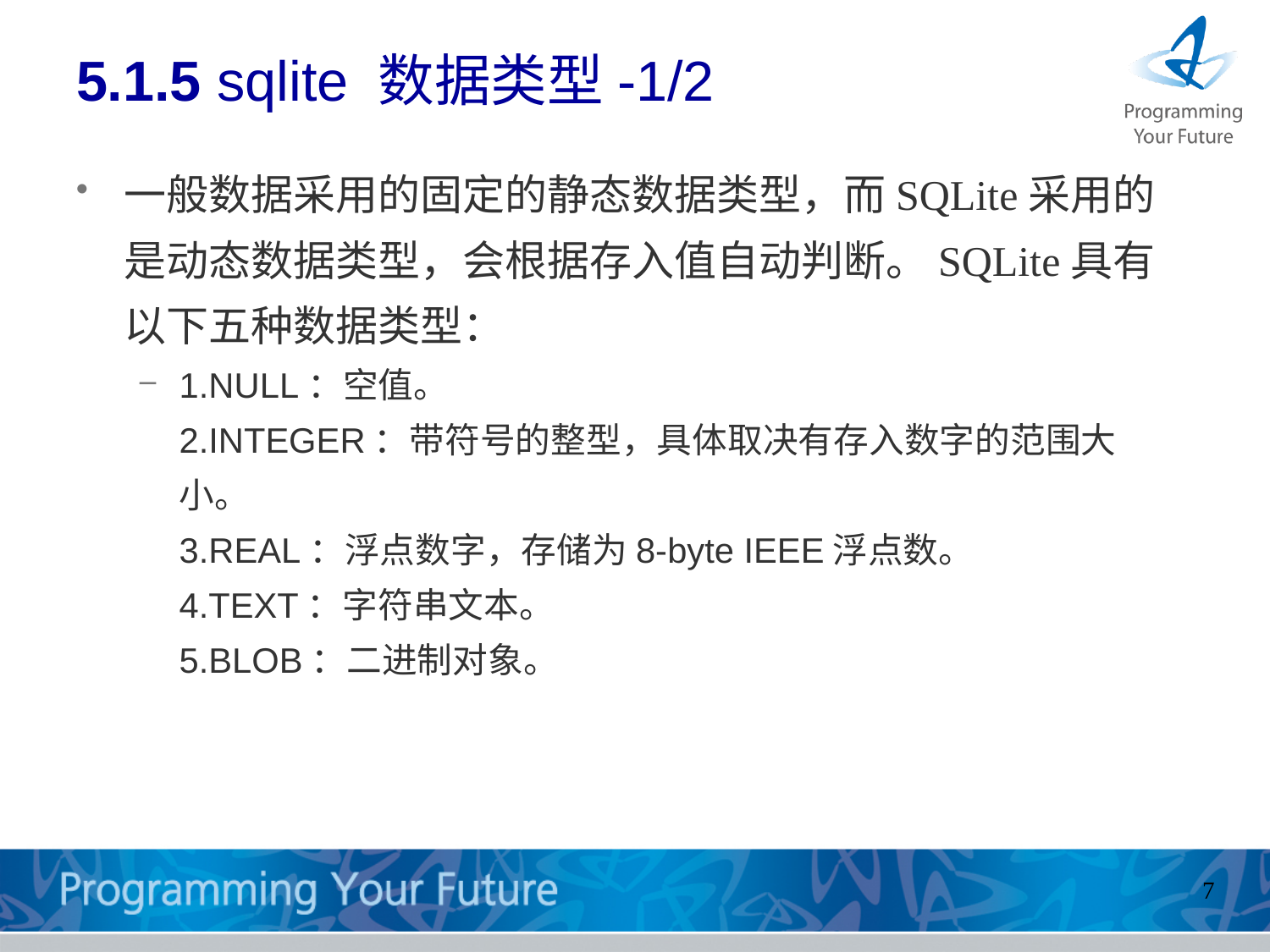

# 5.1.5 sqlite 数据类型-1/2
一般数据采用的固定的静态数据类型，而SQLite采用的是动态数据类型，会根据存入值自动判断。SQLite具有以下五种数据类型：
1.NULL：空值。
2.INTEGER：带符号的整型，具体取决有存入数字的范围大小。
3.REAL：浮点数字，存储为8-byte IEEE浮点数。
4.TEXT：字符串文本。
5.BLOB：二进制对象。